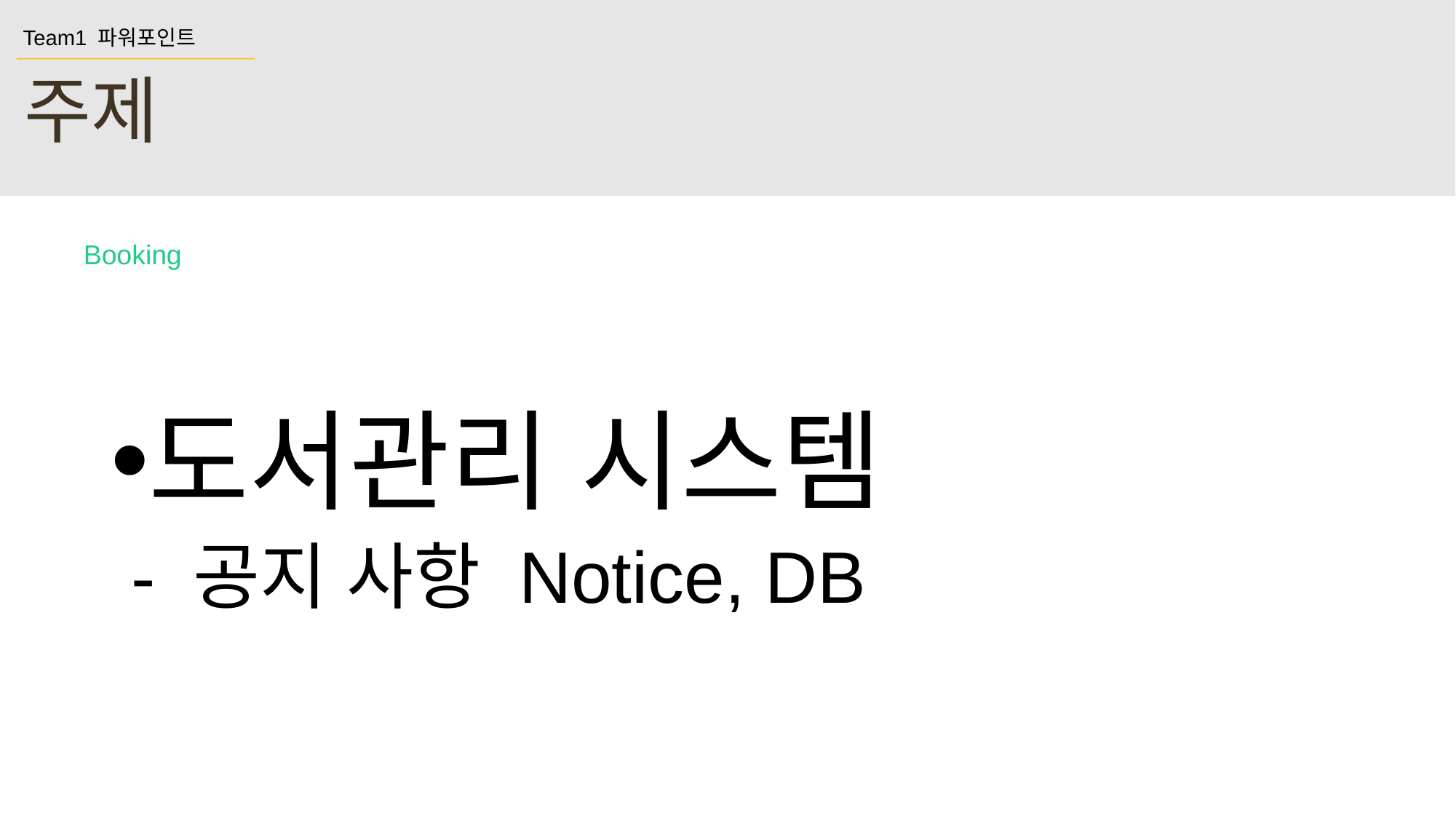

Team1 파워포인트
주제
Booking
도서관리 시스템
 - 공지 사항 Notice, DB